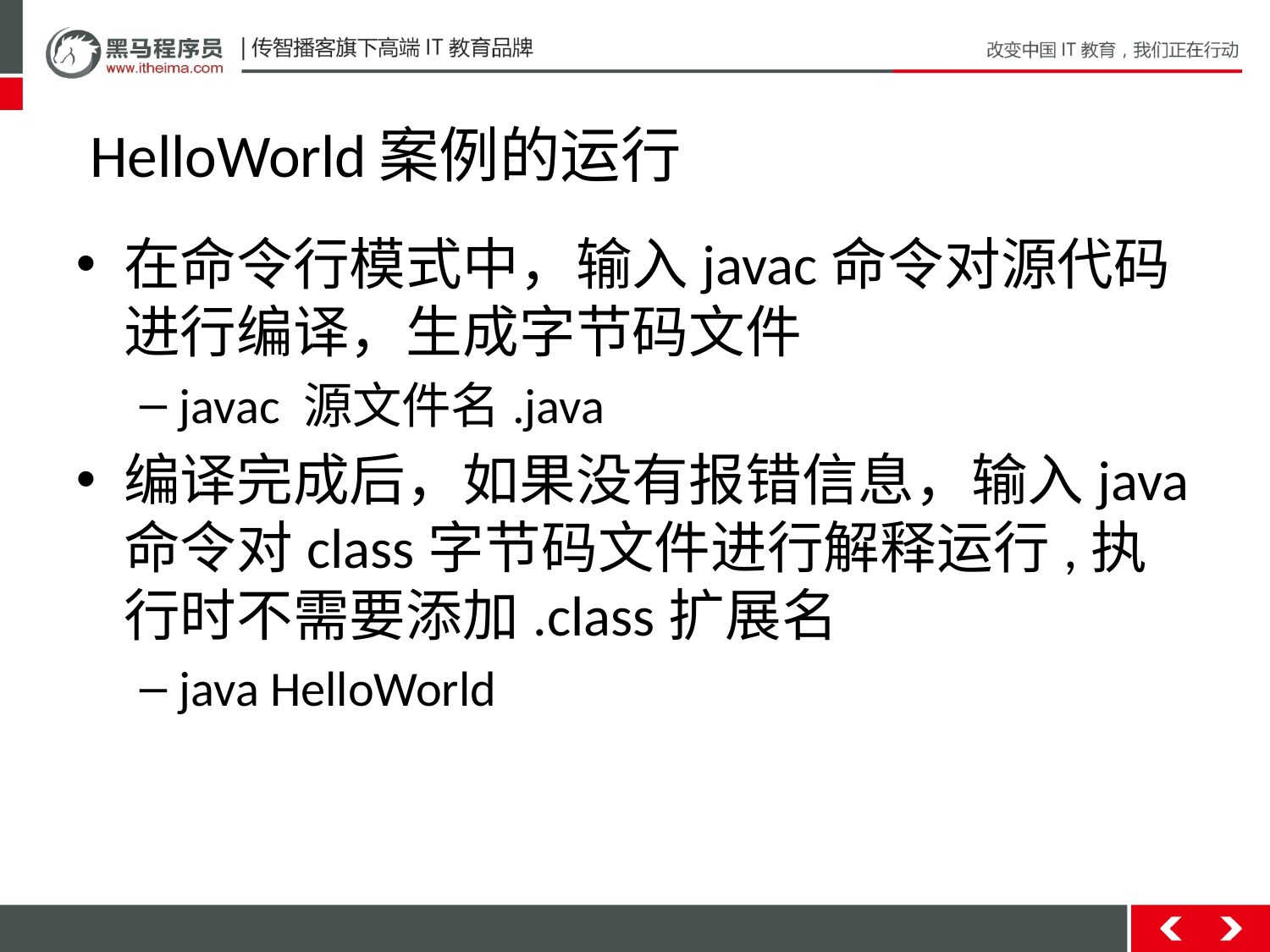

# HelloWorld案例的运行
在命令行模式中，输入javac命令对源代码进行编译，生成字节码文件
javac 源文件名.java
编译完成后，如果没有报错信息，输入java命令对class字节码文件进行解释运行,执行时不需要添加.class扩展名
java HelloWorld